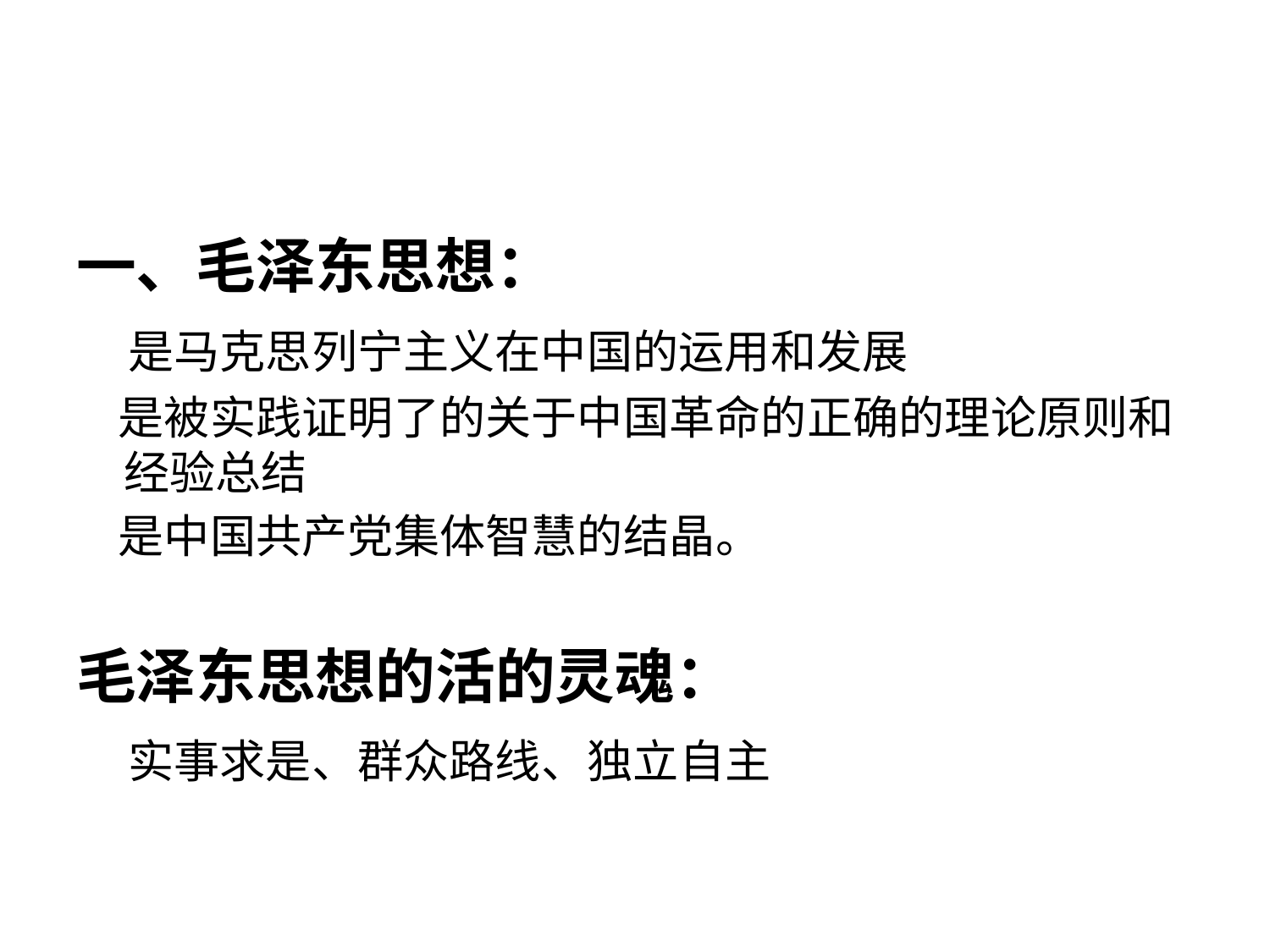

#
一、毛泽东思想：
   是马克思列宁主义在中国的运用和发展
   是被实践证明了的关于中国革命的正确的理论原则和经验总结
   是中国共产党集体智慧的结晶。

毛泽东思想的活的灵魂：
   实事求是、群众路线、独立自主